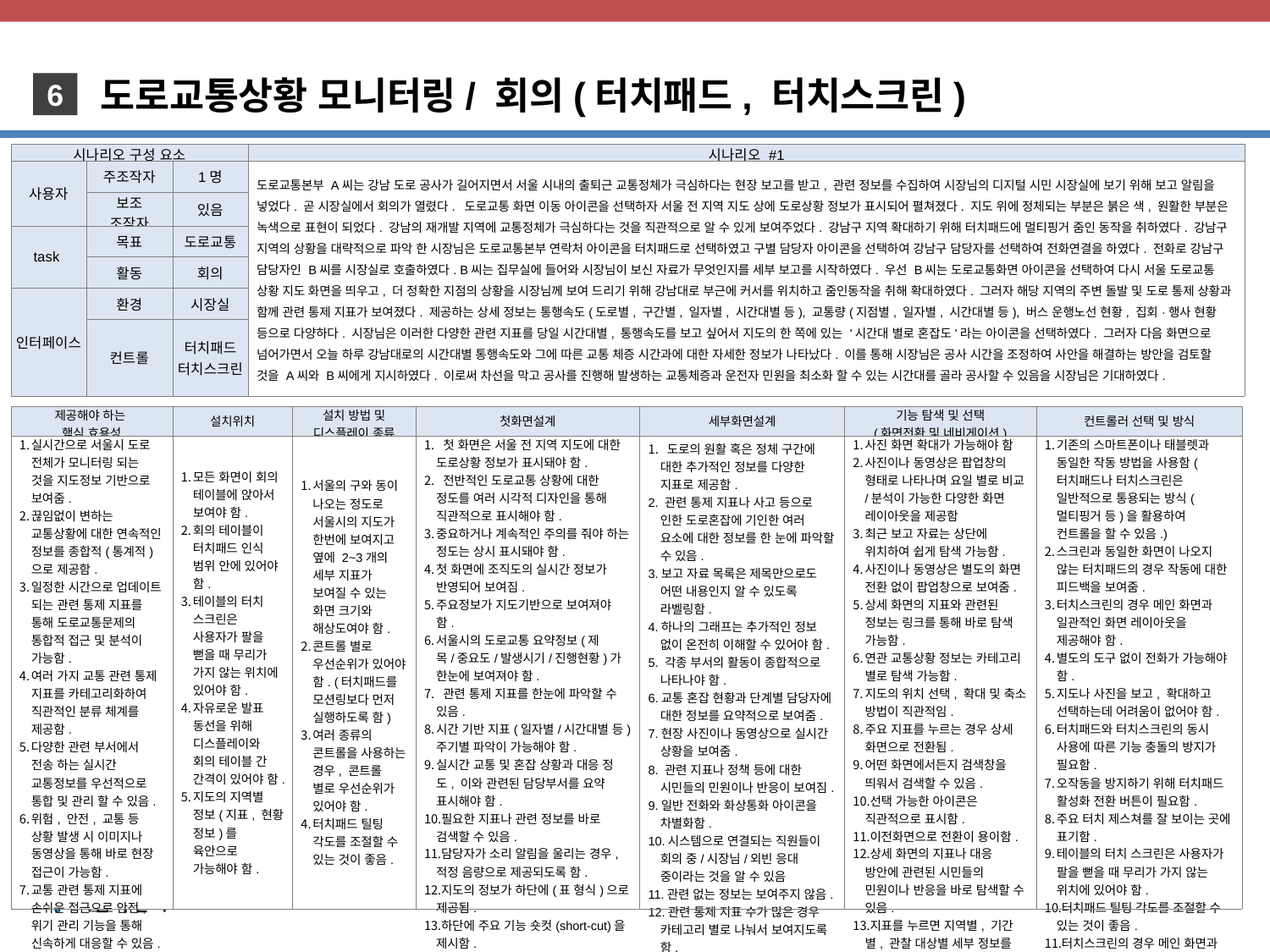

도로교통상황 모니터링/ 회의(터치패드, 터치스크린)
6
| 시나리오 구성 요소 |  |  | 시나리오 #1 |
| --- | --- | --- | --- |
| 사용자 | 주조작자 | 1명 | 도로교통본부 A씨는 강남 도로 공사가 길어지면서 서울 시내의 출퇴근 교통정체가 극심하다는 현장 보고를 받고, 관련 정보를 수집하여 시장님의 디지털 시민 시장실에 보기 위해 보고 알림을 넣었다. 곧 시장실에서 회의가 열렸다. 도로교통 화면 이동 아이콘을 선택하자 서울 전 지역 지도 상에 도로상황 정보가 표시되어 펼쳐졌다. 지도 위에 정체되는 부분은 붉은 색, 원활한 부분은 녹색으로 표현이 되었다. 강남의 재개발 지역에 교통정체가 극심하다는 것을 직관적으로 알 수 있게 보여주었다. 강남구 지역 확대하기 위해 터치패드에 멀티핑거 줌인 동작을 취하였다. 강남구 지역의 상황을 대략적으로 파악 한 시장님은 도로교통본부 연락처 아이콘을 터치패드로 선택하였고 구별 담당자 아이콘을 선택하여 강남구 담당자를 선택하여 전화연결을 하였다. 전화로 강남구 담당자인 B씨를 시장실로 호출하였다. B씨는 집무실에 들어와 시장님이 보신 자료가 무엇인지를 세부 보고를 시작하였다. 우선 B씨는 도로교통화면 아이콘을 선택하여 다시 서울 도로교통 상황 지도 화면을 띄우고, 더 정확한 지점의 상황을 시장님께 보여 드리기 위해 강남대로 부근에 커서를 위치하고 줌인동작을 취해 확대하였다. 그러자 해당 지역의 주변 돌발 및 도로 통제 상황과 함께 관련 통제 지표가 보여졌다. 제공하는 상세 정보는 통행속도(도로별, 구간별, 일자별, 시간대별 등), 교통량(지점별, 일자별, 시간대별 등), 버스 운행노선 현황, 집회·행사 현황 등으로 다양하다. 시장님은 이러한 다양한 관련 지표를 당일 시간대별, 통행속도를 보고 싶어서 지도의 한 쪽에 있는 '시간대 별로 혼잡도'라는 아이콘을 선택하였다. 그러자 다음 화면으로 넘어가면서 오늘 하루 강남대로의 시간대별 통행속도와 그에 따른 교통 체증 시간과에 대한 자세한 정보가 나타났다. 이를 통해 시장님은 공사 시간을 조정하여 사안을 해결하는 방안을 검토할 것을 A씨와 B씨에게 지시하였다. 이로써 차선을 막고 공사를 진행해 발생하는 교통체증과 운전자 민원을 최소화 할 수 있는 시간대를 골라 공사할 수 있음을 시장님은 기대하였다. |
|  | 보조 조작자 | 있음 |  |
| task | 목표 | 도로교통 |  |
|  | 활동 | 회의 |  |
| 인터페이스 | 환경 | 시장실 |  |
|  | 컨트롤 | 터치패드 터치스크린 |  |
| 제공해야 하는 핵심 효용성 | 설치위치 | 설치 방법 및 디스플레이 종류 | 첫화면설계 | 세부화면설계 | 기능 탐색 및 선택 (화면전환 및 네비게이션) | 컨트롤러 선택 및 방식 |
| --- | --- | --- | --- | --- | --- | --- |
| 실시간으로 서울시 도로 전체가 모니터링 되는 것을 지도정보 기반으로 보여줌. 끊임없이 변하는 교통상황에 대한 연속적인 정보를 종합적(통계적)으로 제공함. 일정한 시간으로 업데이트 되는 관련 통제 지표를 통해 도로교통문제의 통합적 접근 및 분석이 가능함. 여러 가지 교통 관련 통제 지표를 카테고리화하여 직관적인 분류 체계를 제공함. 다양한 관련 부서에서 전송 하는 실시간 교통정보를 우선적으로 통합 및 관리 할 수 있음. 위험, 안전, 교통 등 상황 발생 시 이미지나 동영상을 통해 바로 현장 접근이 가능함. 교통 관련 통제 지표에 손쉬운 접근으로 안전, 위기 관리 기능을 통해 신속하게 대응할 수 있음. 시장실과 관련부서와의 긴밀하고 신속한 결합이 가능함. | 모든 화면이 회의 테이블에 앉아서 보여야 함. 회의 테이블이 터치패드 인식 범위 안에 있어야 함. 테이블의 터치 스크린은 사용자가 팔을 뻗을 때 무리가 가지 않는 위치에 있어야 함. 자유로운 발표 동선을 위해 디스플레이와 회의 테이블 간 간격이 있어야 함. 지도의 지역별 정보(지표, 현황 정보)를 육안으로 가능해야 함. | 서울의 구와 동이 나오는 정도로 서울시의 지도가 한번에 보여지고 옆에 2~3개의 세부 지표가 보여질 수 있는 화면 크기와 해상도여야 함. 콘트롤 별로 우선순위가 있어야 함. (터치패드를 모션링보다 먼저 실행하도록 함) 여러 종류의 콘트롤을 사용하는 경우, 콘트롤 별로 우선순위가 있어야 함. 터치패드 틸팅 각도를 조절할 수 있는 것이 좋음. | 첫 화면은 서울 전 지역 지도에 대한 도로상황 정보가 표시돼야 함. 전반적인 도로교통 상황에 대한 정도를 여러 시각적 디자인을 통해 직관적으로 표시해야 함. 중요하거나 계속적인 주의를 줘야 하는 정도는 상시 표시돼야 함. 첫 화면에 조직도의 실시간 정보가 반영되어 보여짐. 주요정보가 지도기반으로 보여져야 함. 서울시의 도로교통 요약정보(제목/중요도/발생시기/진행현황)가 한눈에 보여져야 함. 관련 통제 지표를 한눈에 파악할 수 있음. 시간 기반 지표(일자별/시간대별 등) 주기별 파악이 가능해야 함. 실시간 교통 및 혼잡 상황과 대응 정도, 이와 관련된 담당부서를 요약 표시해야 함. 필요한 지표나 관련 정보를 바로 검색할 수 있음. 담당자가 소리 알림을 울리는 경우, 적정 음량으로 제공되도록 함. 지도의 정보가 하단에(표 형식)으로 제공됨. 하단에 주요 기능 숏컷(short-cut)을 제시함. 여론 정보가 제공되는 경우에는 워드 클라우드 형식으로 요약하여 보여줌. | 도로의 원활 혹은 정체 구간에 대한 추가적인 정보를 다양한 지표로 제공함. 2. 관련 통제 지표나 사고 등으로 인한 도로혼잡에 기인한 여러 요소에 대한 정보를 한 눈에 파악할 수 있음. 3.보고 자료 목록은 제목만으로도 어떤 내용인지 알 수 있도록 라벨링함. 4.하나의 그래프는 추가적인 정보 없이 온전히 이해할 수 있어야 함. 5. 각종 부서의 활동이 종합적으로 나타나야 함. 6.교통 혼잡 현황과 단계별 담당자에 대한 정보를 요약적으로 보여줌. 7.현장 사진이나 동영상으로 실시간 상황을 보여줌. 8. 관련 지표나 정책 등에 대한 시민들의 민원이나 반응이 보여짐. 9.일반 전화와 화상통화 아이콘을 차별화함. 10.시스템으로 연결되는 직원들이 회의 중/시장님/외빈 응대 중이라는 것을 알 수 있음 11.관련 없는 정보는 보여주지 않음. 12.관련 통제 지표 수가 많은 경우 카테고리 별로 나눠서 보여지도록 함. 13.카테고리 분류 시 직관적인 분류 체계를 사용함. | 사진 화면 확대가 가능해야 함 사진이나 동영상은 팝업창의 형태로 나타나며 요일 별로 비교/분석이 가능한 다양한 화면 레이아웃을 제공함 최근 보고 자료는 상단에 위치하여 쉽게 탐색 가능함. 사진이나 동영상은 별도의 화면 전환 없이 팝업창으로 보여줌. 상세 화면의 지표와 관련된 정보는 링크를 통해 바로 탐색 가능함. 연관 교통상황 정보는 카테고리 별로 탐색 가능함. 지도의 위치 선택, 확대 및 축소 방법이 직관적임. 주요 지표를 누르는 경우 상세 화면으로 전환됨. 어떤 화면에서든지 검색창을 띄워서 검색할 수 있음. 선택 가능한 아이콘은 직관적으로 표시함. 이전화면으로 전환이 용이함. 상세 화면의 지표나 대응 방안에 관련된 시민들의 민원이나 반응을 바로 탐색할 수 있음. 지표를 누르면 지역별, 기간별, 관찰 대상별 세부 정보를 확인할 수 있음. | 기존의 스마트폰이나 태블렛과 동일한 작동 방법을 사용함(터치패드나 터치스크린은 일반적으로 통용되는 방식(멀티핑거 등)을 활용하여 컨트롤을 할 수 있음.) 스크린과 동일한 화면이 나오지 않는 터치패드의 경우 작동에 대한 피드백을 보여줌. 터치스크린의 경우 메인 화면과 일관적인 화면 레이아웃을 제공해야 함. 별도의 도구 없이 전화가 가능해야 함. 지도나 사진을 보고, 확대하고 선택하는데 어려움이 없어야 함. 터치패드와 터치스크린의 동시 사용에 따른 기능 충돌의 방지가 필요함. 오작동을 방지하기 위해 터치패드 활성화 전환 버튼이 필요함. 주요 터치 제스쳐를 잘 보이는 곳에 표기함. 테이블의 터치 스크린은 사용자가 팔을 뻗을 때 무리가 가지 않는 위치에 있어야 함. 터치패드 틸팅 각도를 조절할 수 있는 것이 좋음. 터치스크린의 경우 메인 화면과 일관적인 화면 레이아웃을 제공해야 함. |